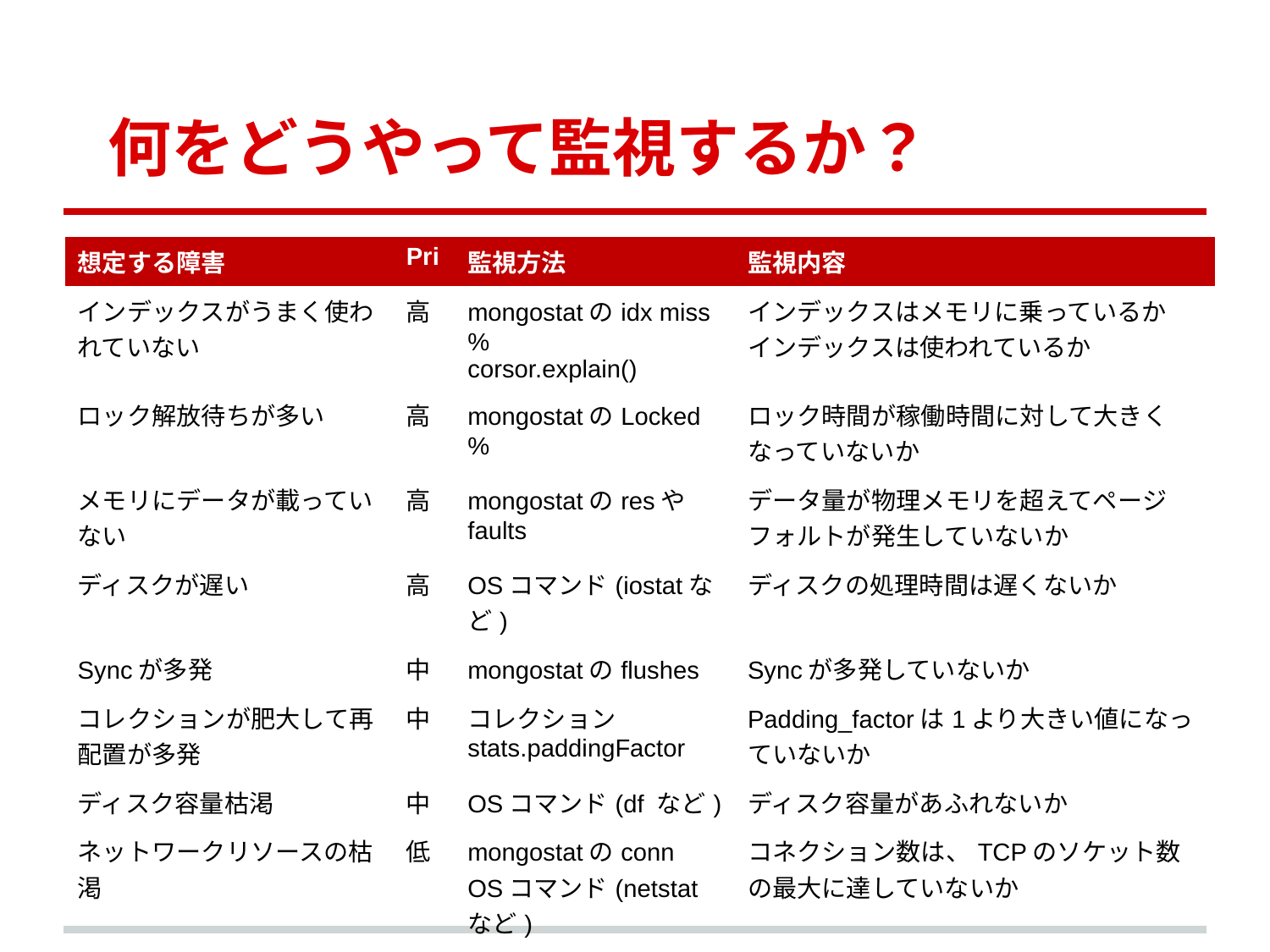

# 何をどうやって監視するか？
| 想定する障害 | Pri | 監視方法 | 監視内容 |
| --- | --- | --- | --- |
| インデックスがうまく使われていない | 高 | mongostatのidx miss% corsor.explain() | インデックスはメモリに乗っているか インデックスは使われているか |
| ロック解放待ちが多い | 高 | mongostatのLocked% | ロック時間が稼働時間に対して大きくなっていないか |
| メモリにデータが載っていない | 高 | mongostatのresやfaults | データ量が物理メモリを超えてページフォルトが発生していないか |
| ディスクが遅い | 高 | OSコマンド(iostatなど) | ディスクの処理時間は遅くないか |
| Syncが多発 | 中 | mongostatのflushes | Syncが多発していないか |
| コレクションが肥大して再配置が多発 | 中 | コレクションstats.paddingFactor | Padding\_factorは1より大きい値になっていないか |
| ディスク容量枯渇 | 中 | OSコマンド(df など) | ディスク容量があふれないか |
| ネットワークリソースの枯渇 | 低 | mongostatのconn OSコマンド(netstatなど) | コネクション数は、TCPのソケット数の最大に達していないか |
| ネットワークIO待ちが多い | 低 | mongostatのnetIN,netOut | ネットワーク流量が回線の通信容量に迫っていないか？ |
| 設定ミス、バグによるハング | 低 | MongoDBのログ、 OSコマンド(psなど) | ログにエラーは出ていないか プロセスは起動しているか |
| CPU性能不足 | 低 | OSコマンド(vmstatなど) | CPUは100%に張り付いていないか |